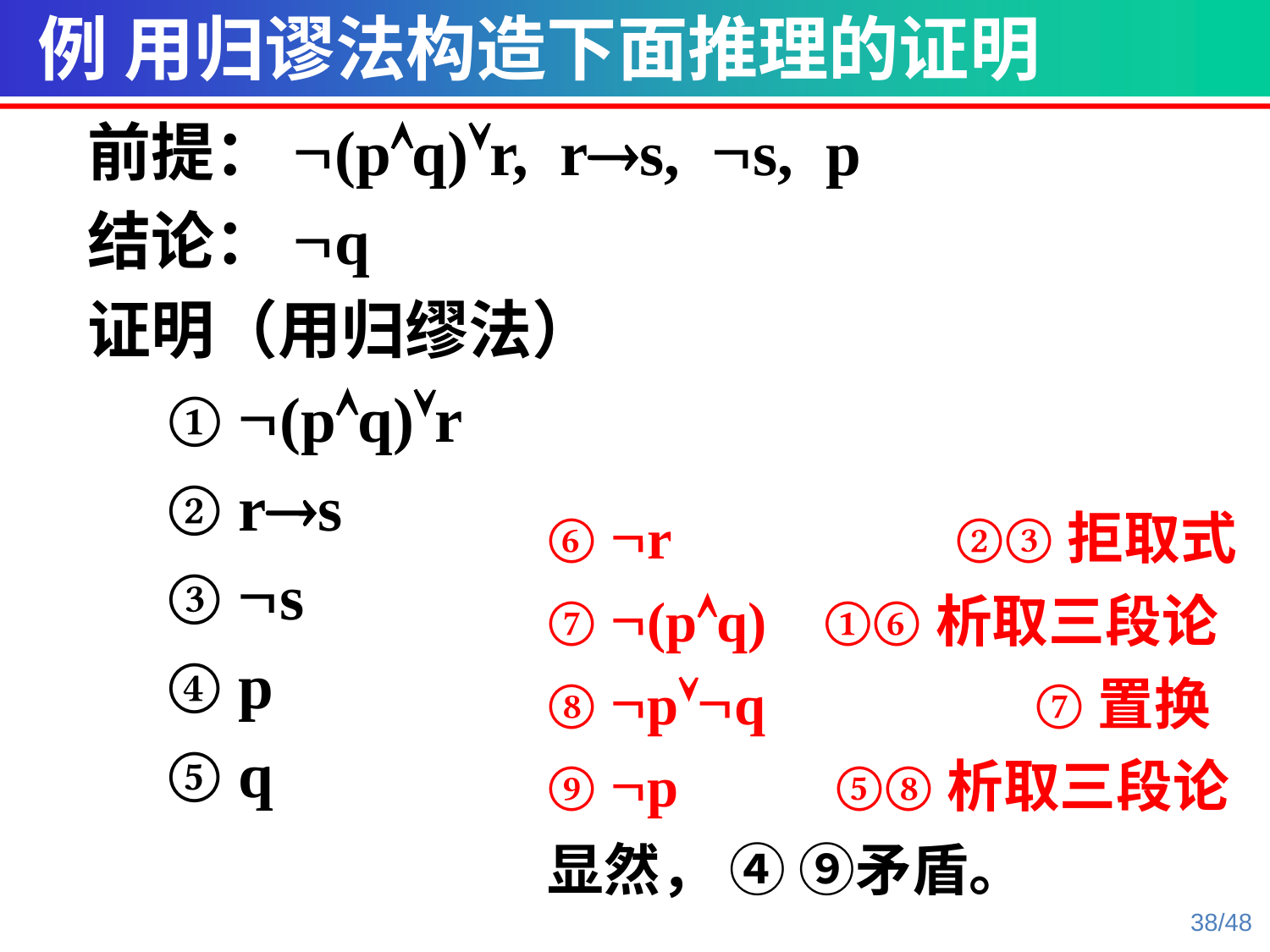

例 用归谬法构造下面推理的证明
前提：¬(p∧q)∨r,  r→s,  ¬s,  p
结论：¬q
证明（用归缪法）
     ① ¬(p∧q)∨r
     ② r→s
     ③ ¬s
     ④ p
     ⑤ q

⑥ ¬r                    ②③拒取式
⑦ ¬(p∧q)    ①⑥析取三段论
⑧ ¬p∨¬q                   ⑦置换
⑨ ¬p           ⑤⑧析取三段论
显然， ④ ⑨矛盾。
38/48